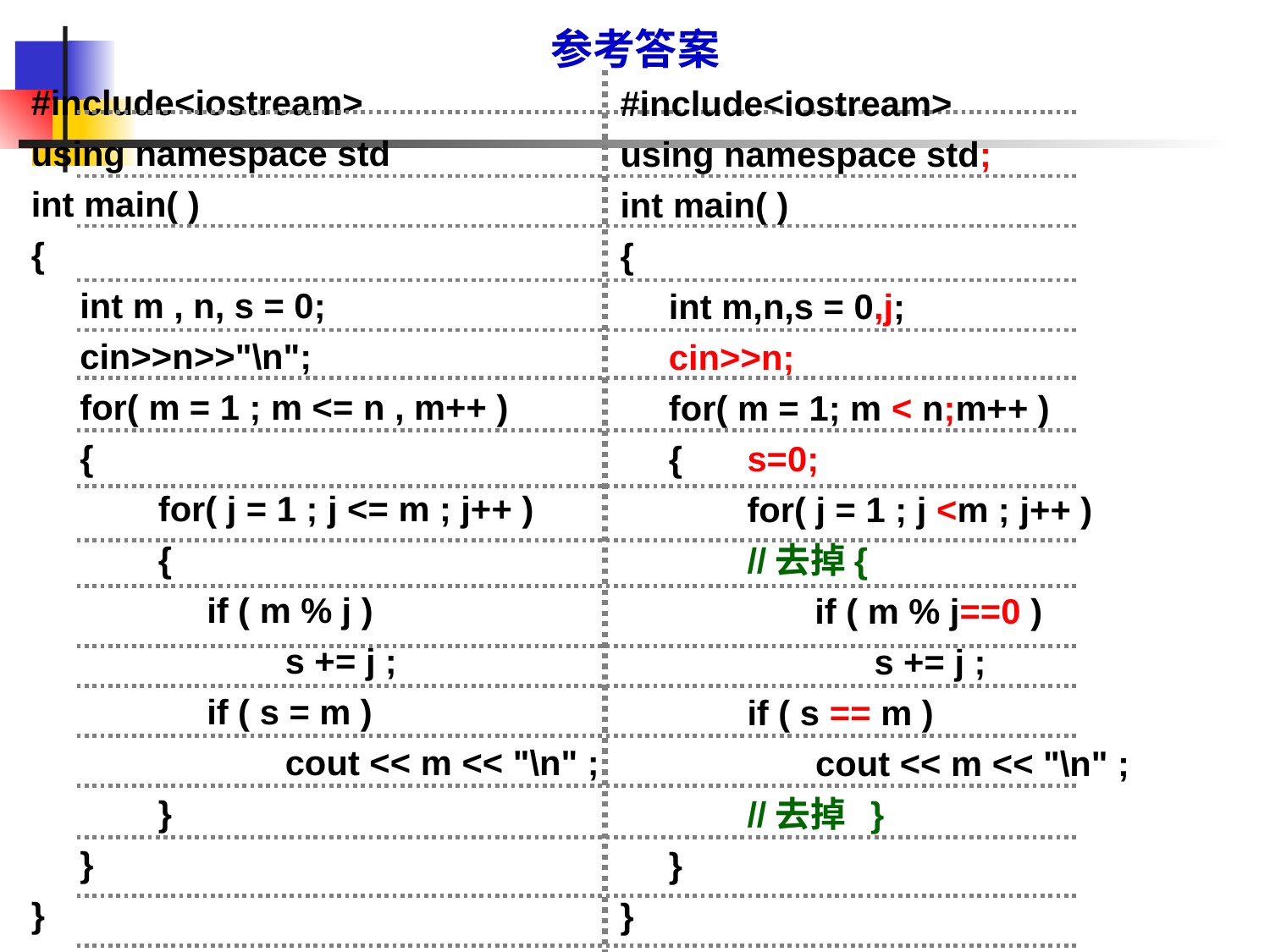

参考答案
#include<iostream>
using namespace std
int main( )
{
     int m , n, s = 0;
     cin>>n>>"\n";
     for( m = 1 ; m <= n , m++ )
     {
	for( j = 1 ; j <= m ; j++ )
	{
  	     if ( m % j )
		s += j ;
	     if ( s = m )
		cout << m << "\n" ;
	}
     }
}
#include<iostream>
using namespace std;
int main( )
{
     int m,n,s = 0,j;
     cin>>n;
     for( m = 1; m < n;m++ )
     {  	s=0;
	for( j = 1 ; j <m ; j++ )
	//去掉{
                    if ( m % j==0 )
		s += j ;
	if ( s == m )
	       cout << m << "\n" ;
	//去掉  }
     }
}